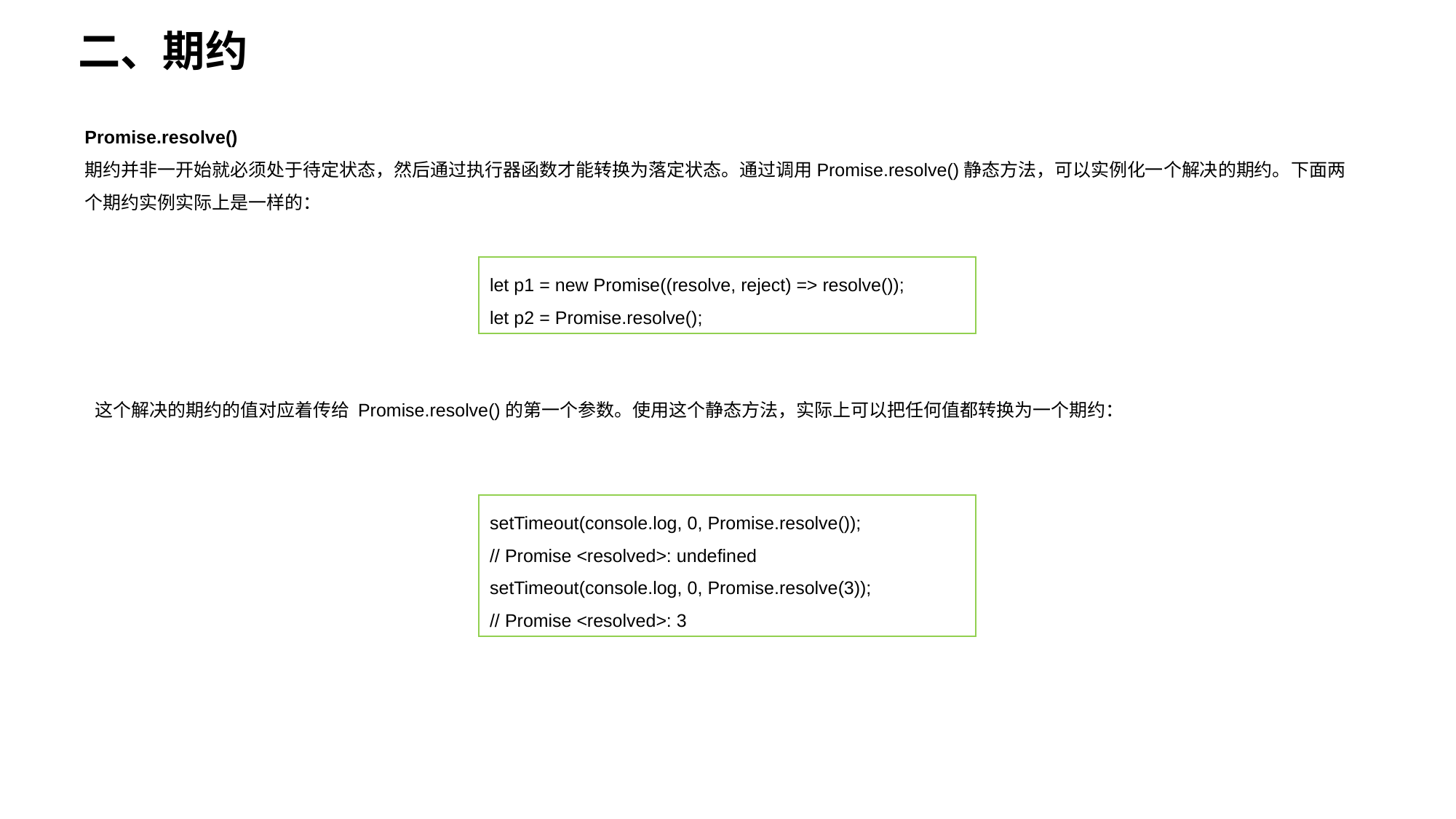

二、期约
Promise.resolve()
期约并非一开始就必须处于待定状态，然后通过执行器函数才能转换为落定状态。通过调用Promise.resolve()静态方法，可以实例化一个解决的期约。下面两个期约实例实际上是一样的：
let p1 = new Promise((resolve, reject) => resolve());
let p2 = Promise.resolve();
这个解决的期约的值对应着传给 Promise.resolve()的第一个参数。使用这个静态方法，实际上可以把任何值都转换为一个期约：
setTimeout(console.log, 0, Promise.resolve());
// Promise <resolved>: undefined
setTimeout(console.log, 0, Promise.resolve(3));
// Promise <resolved>: 3